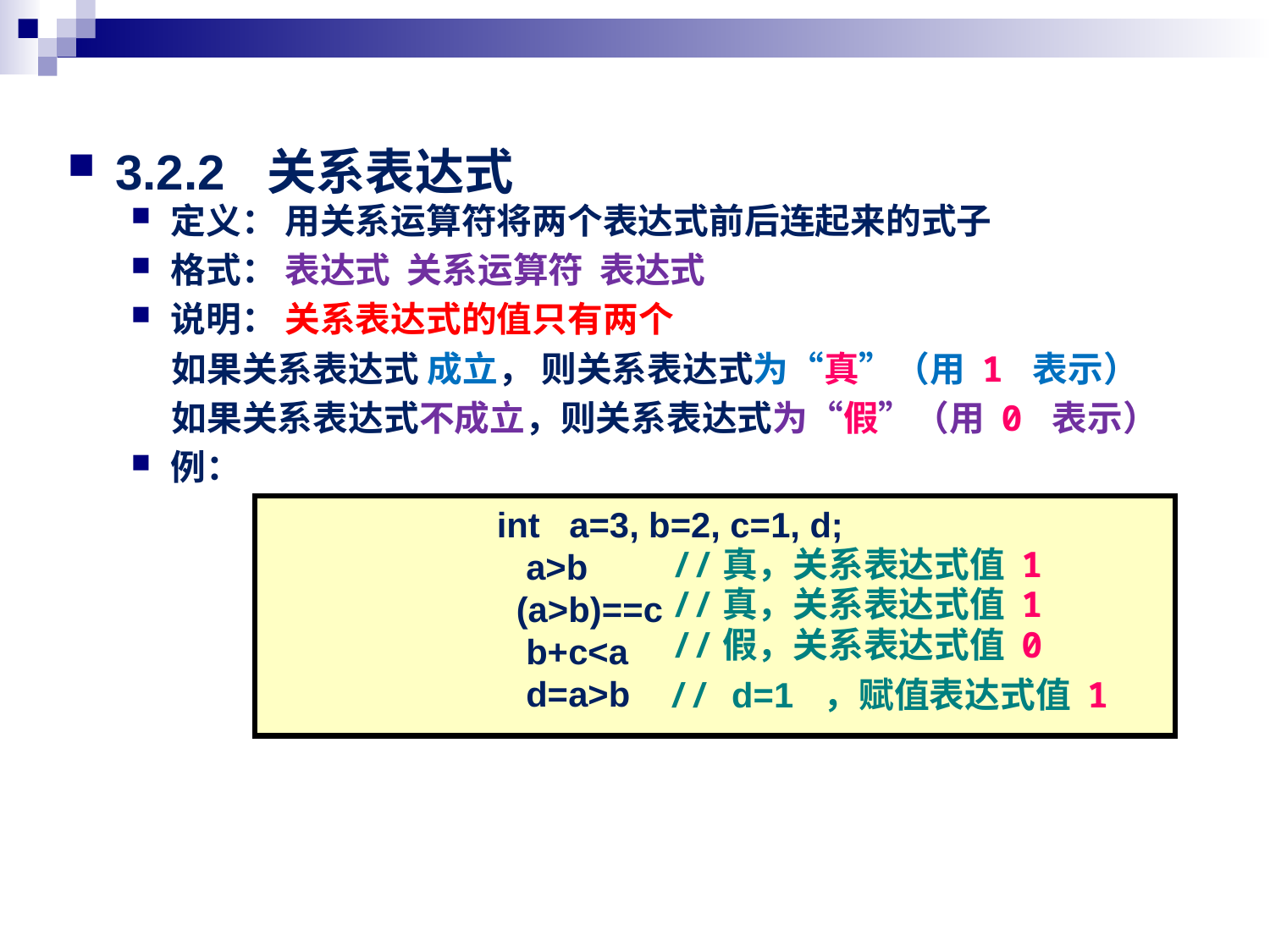

3.2.2 关系表达式
定义： 用关系运算符将两个表达式前后连起来的式子
格式： 表达式  关系运算符  表达式
说明： 关系表达式的值只有两个
    如果关系表达式 成立， 则关系表达式为“真”（用 1 表示）
    如果关系表达式不成立，则关系表达式为“假”（用 0 表示）
例：
    int   a=3, b=2, c=1, d;
       a>b
      (a>b)==c
       b+c<a
       d=a>b
//真，关系表达式值 1
//真，关系表达式值 1
//假，关系表达式值 0
// d=1 ，赋值表达式值 1
6